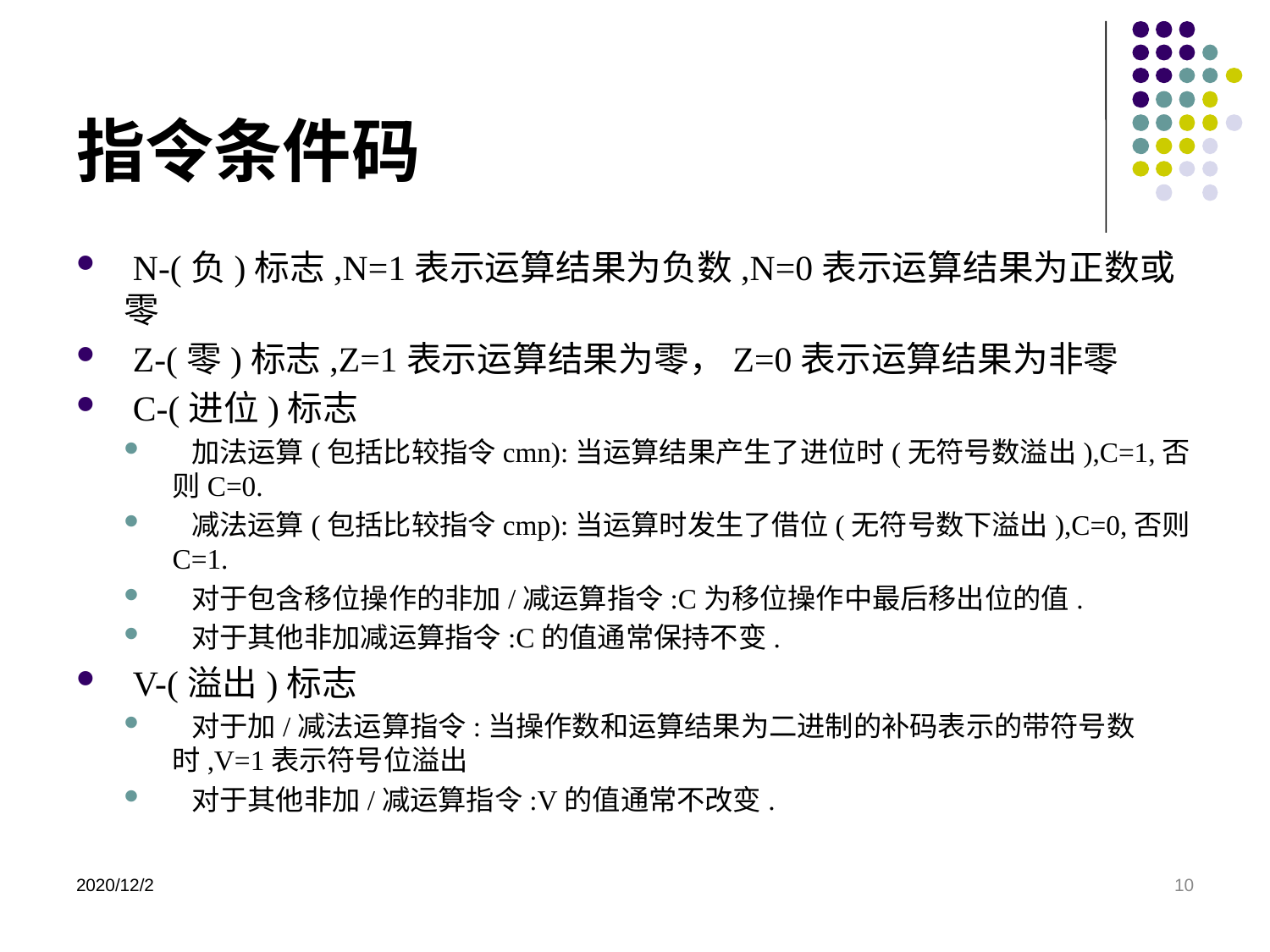

# 指令条件码
 N-(负)标志,N=1表示运算结果为负数,N=0表示运算结果为正数或零
 Z-(零)标志,Z=1表示运算结果为零，Z=0表示运算结果为非零
 C-(进位)标志
  加法运算(包括比较指令cmn):当运算结果产生了进位时(无符号数溢出),C=1,否则C=0.
  减法运算(包括比较指令cmp):当运算时发生了借位(无符号数下溢出),C=0,否则C=1.
  对于包含移位操作的非加/减运算指令:C为移位操作中最后移出位的值.
  对于其他非加减运算指令:C的值通常保持不变.
 V-(溢出)标志
  对于加/减法运算指令:当操作数和运算结果为二进制的补码表示的带符号数时,V=1表示符号位溢出
  对于其他非加/减运算指令:V的值通常不改变.

2020/12/2
10